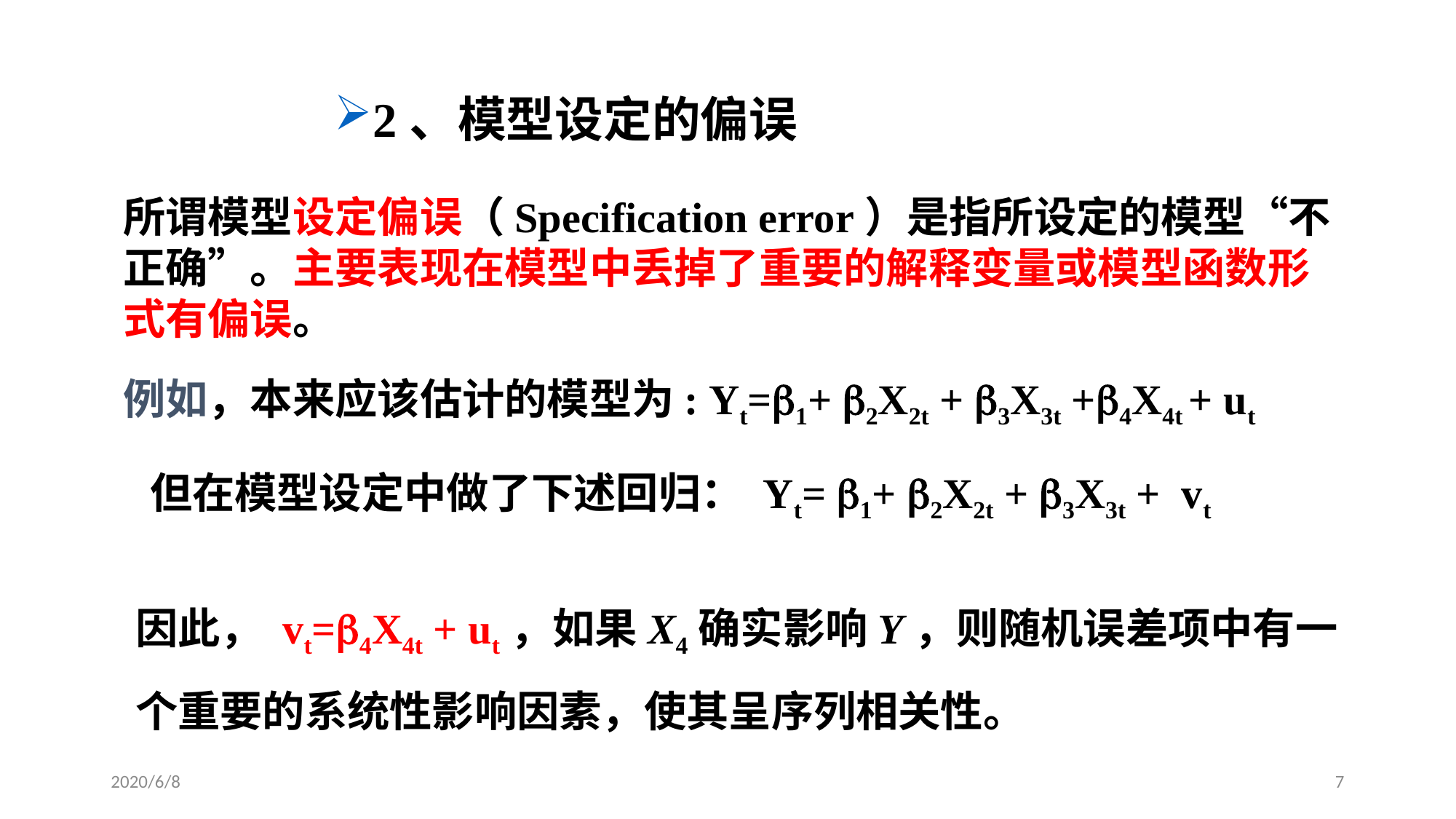

# 2、模型设定的偏误
所谓模型设定偏误（Specification error）是指所设定的模型“不正确”。主要表现在模型中丢掉了重要的解释变量或模型函数形式有偏误。
例如，本来应该估计的模型为: Yt=β1+ β2X2t + β3X3t +β4X4t + ut
   但在模型设定中做了下述回归： Yt= β1+ β2X2t + β3X3t +  vt
因此， vt=β4X4t + ut，如果X4确实影响Y，则随机误差项中有一个重要的系统性影响因素，使其呈序列相关性。
2020/6/8
7